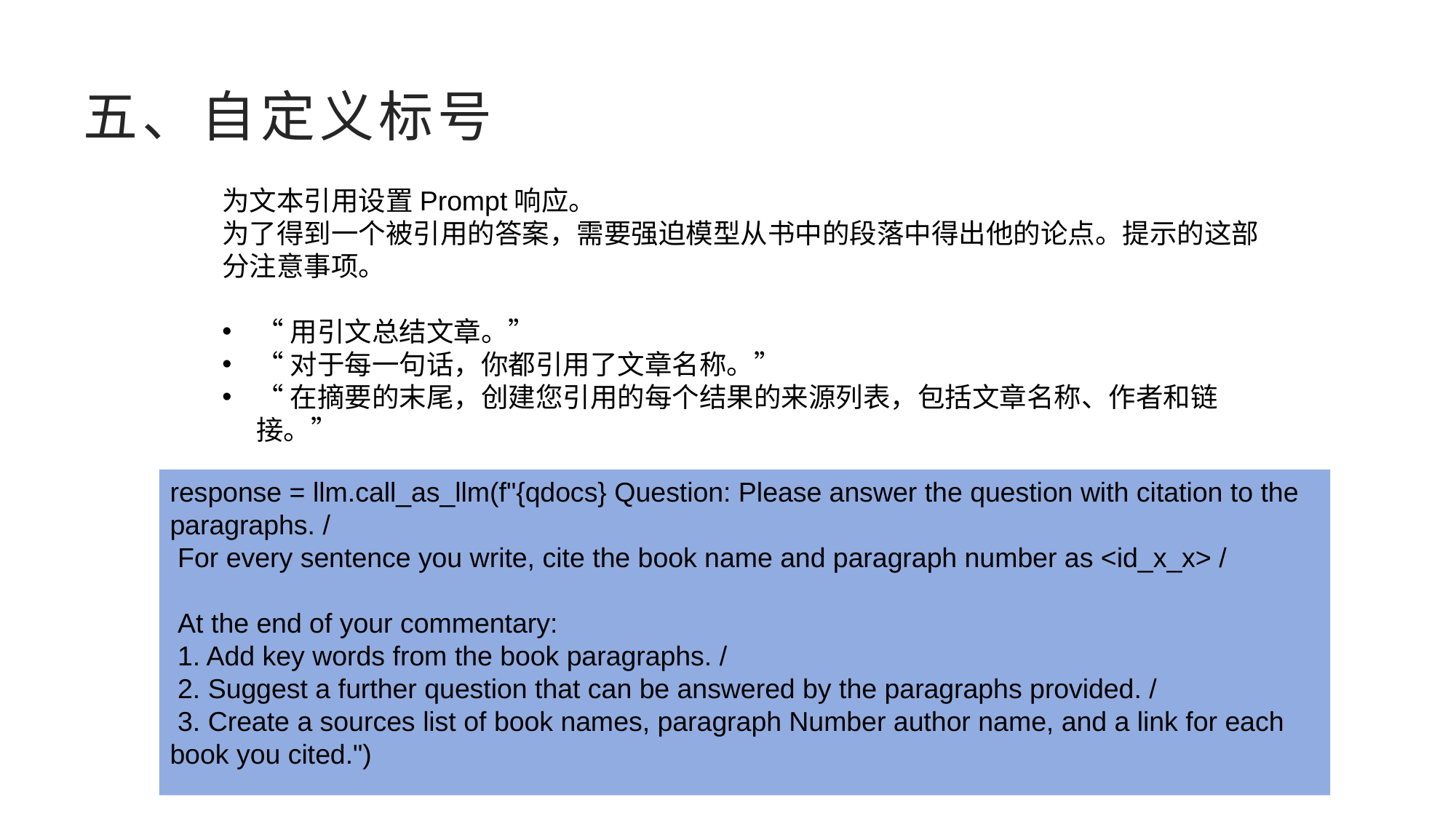

# 五、自定义标号
为文本引用设置Prompt响应。
为了得到一个被引用的答案，需要强迫模型从书中的段落中得出他的论点。提示的这部分注意事项。

“用引文总结文章。”
“对于每一句话，你都引用了文章名称。”
“在摘要的末尾，创建您引用的每个结果的来源列表，包括文章名称、作者和链接。”
response = llm.call_as_llm(f"{qdocs} Question: Please answer the question with citation to the paragraphs. /
 For every sentence you write, cite the book name and paragraph number as <id_x_x> /

 At the end of your commentary:
 1. Add key words from the book paragraphs. /
 2. Suggest a further question that can be answered by the paragraphs provided. /
 3. Create a sources list of book names, paragraph Number author name, and a link for each book you cited.")